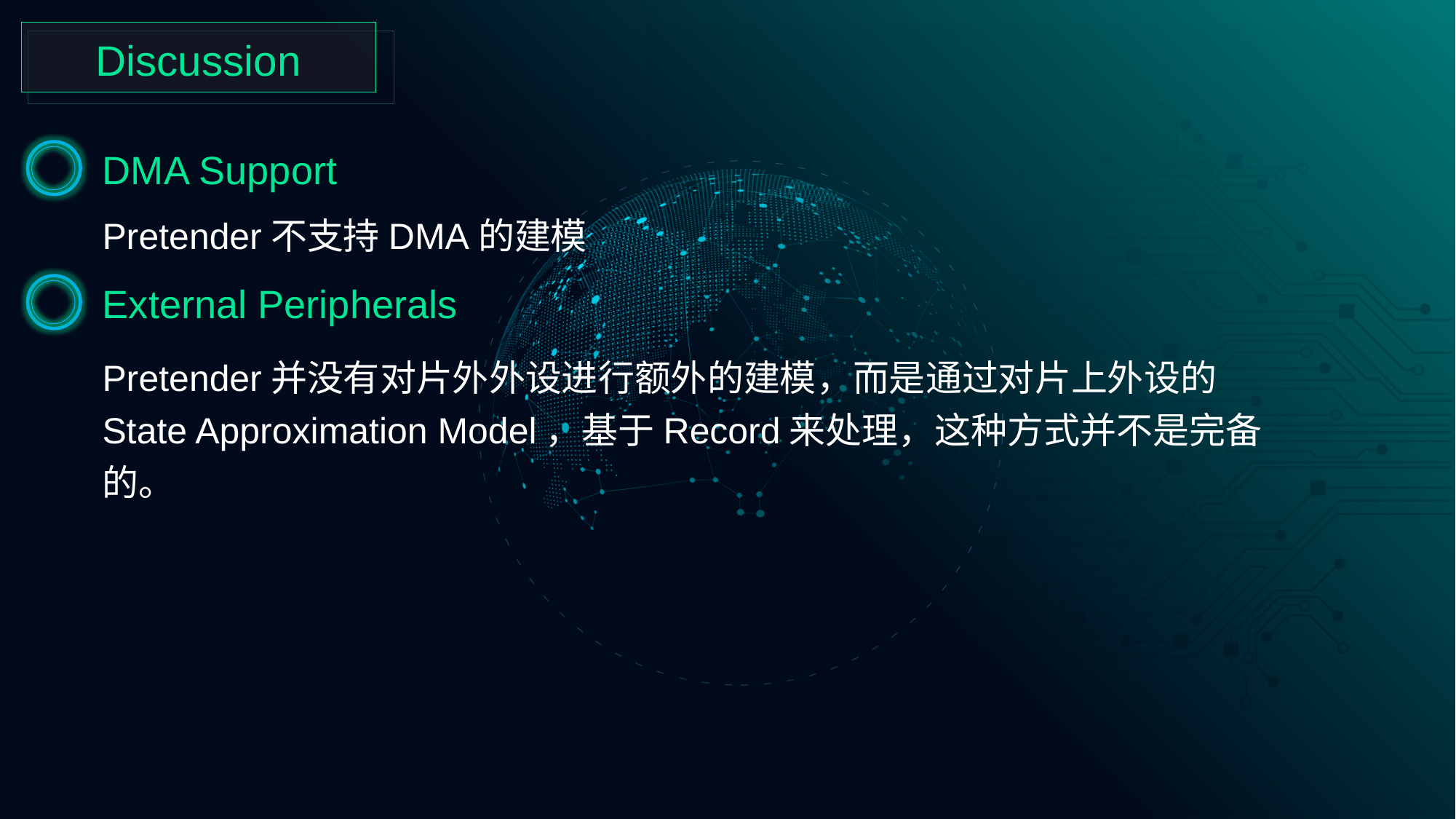

Discussion

DMA Support

Pretender不支持DMA的建模
External Peripherals

Pretender并没有对片外外设进行额外的建模，而是通过对片上外设的State Approximation Model，基于Record来处理，这种方式并不是完备的。